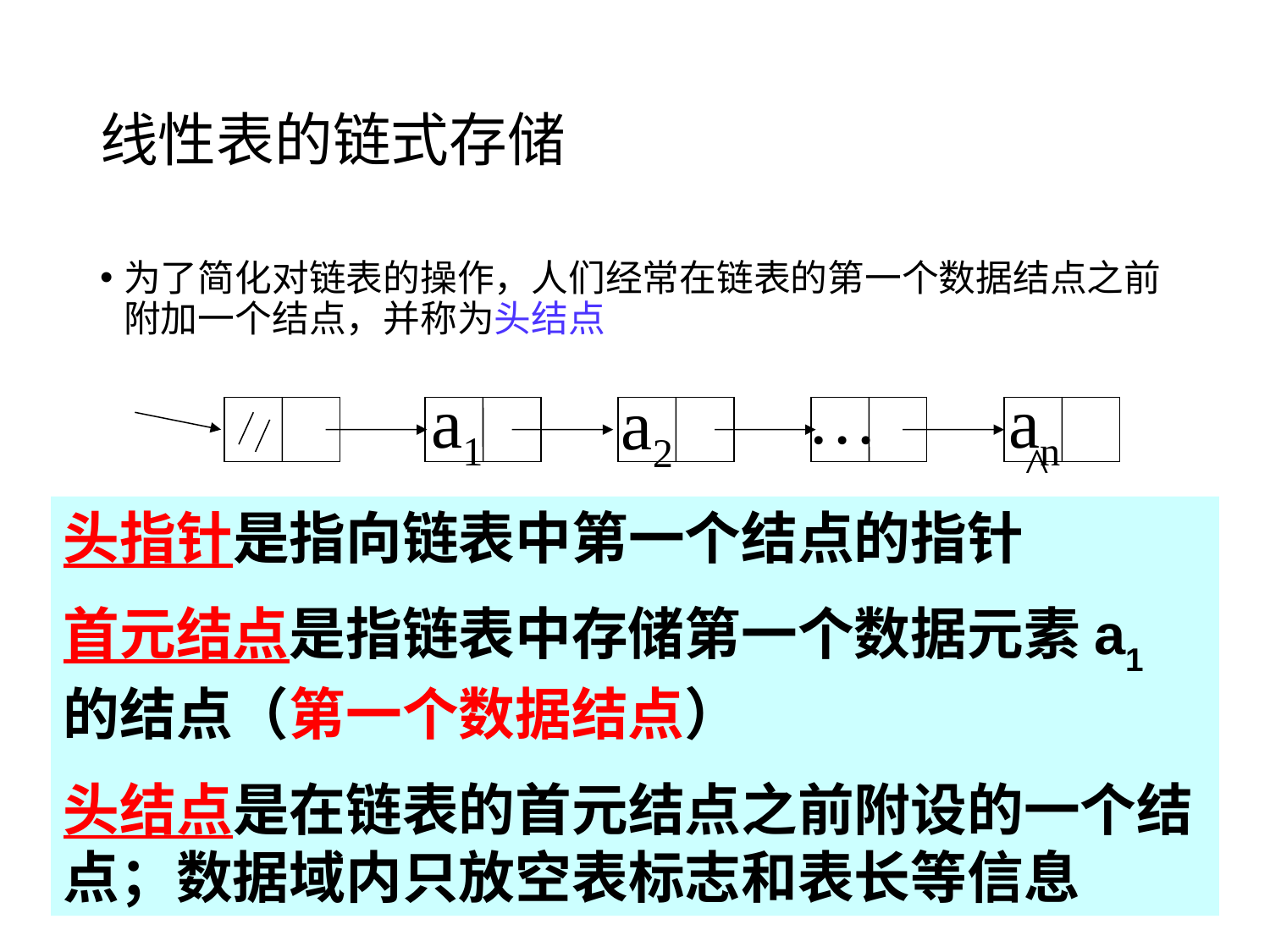

# 线性表的链式存储
为了简化对链表的操作，人们经常在链表的第一个数据结点之前附加一个结点，并称为头结点

an
a1

a2
…
^
头指针是指向链表中第一个结点的指针
首元结点是指链表中存储第一个数据元素a1的结点（第一个数据结点）
头结点是在链表的首元结点之前附设的一个结点；数据域内只放空表标志和表长等信息
34